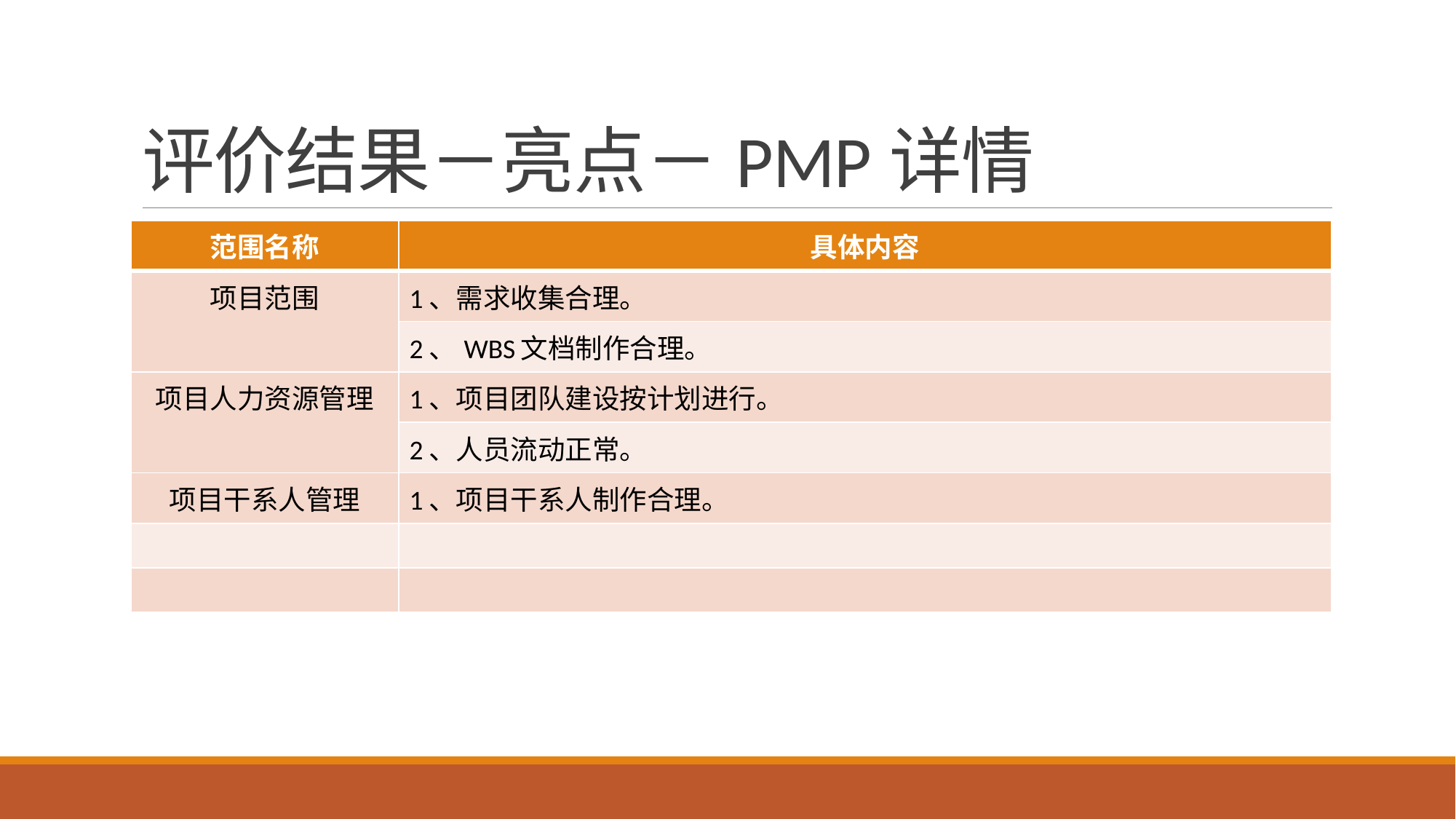

# 评价结果－亮点－PMP详情
| 范围名称 | 具体内容 |
| --- | --- |
| 项目范围 | 1、需求收集合理。 |
|  | 2、WBS文档制作合理。 |
| 项目人力资源管理 | 1、项目团队建设按计划进行。 |
|  | 2、人员流动正常。 |
| 项目干系人管理 | 1、项目干系人制作合理。 |
|  |  |
|  |  |